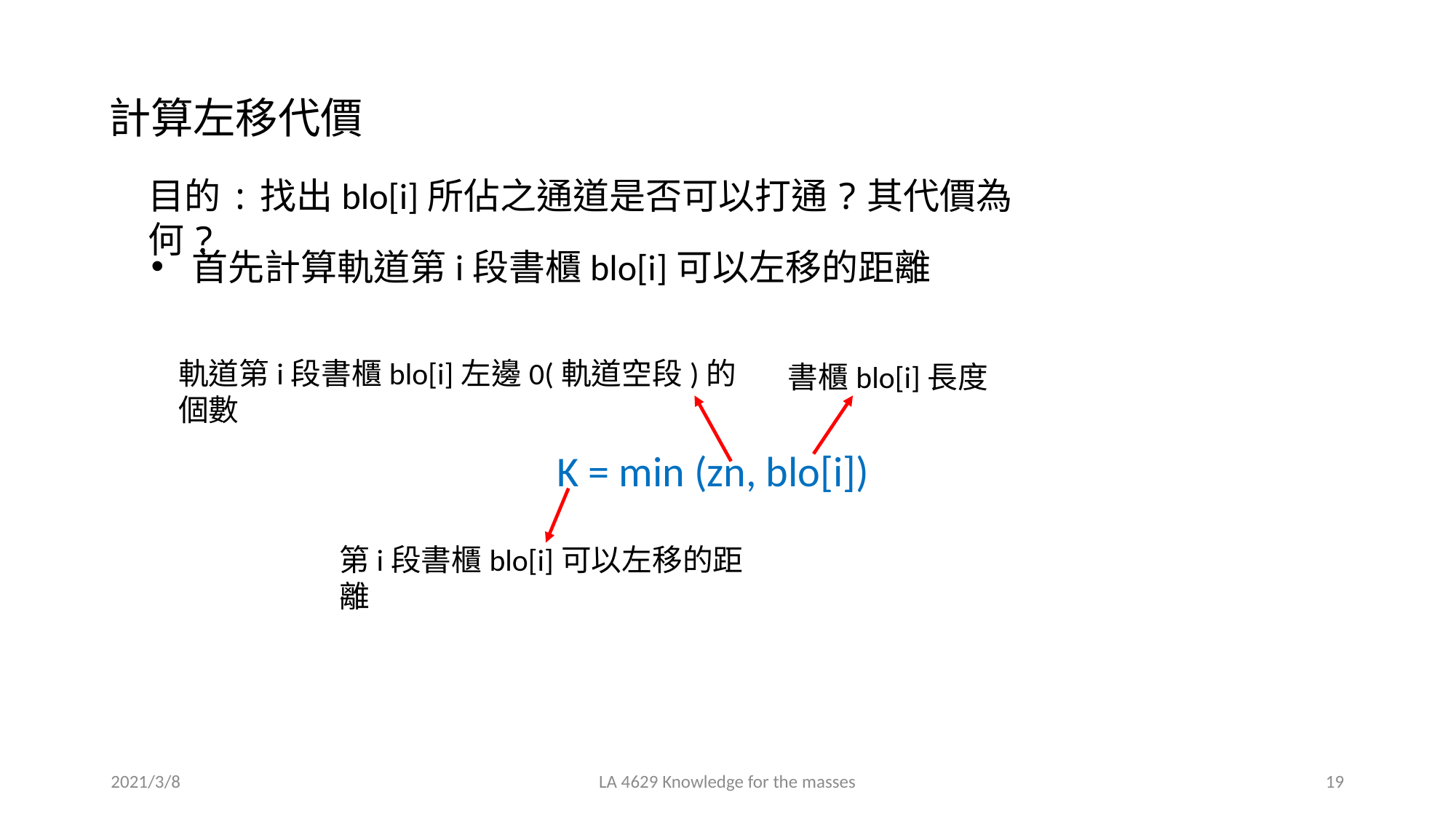

計算左移代價
目的:找出blo[i]所佔之通道是否可以打通?其代價為何?
首先計算軌道第i段書櫃blo[i]可以左移的距離
軌道第i段書櫃blo[i]左邊0(軌道空段)的個數
書櫃blo[i]長度
K = min (zn, blo[i])
第i段書櫃blo[i]可以左移的距離
2021/3/8
LA 4629 Knowledge for the masses
19